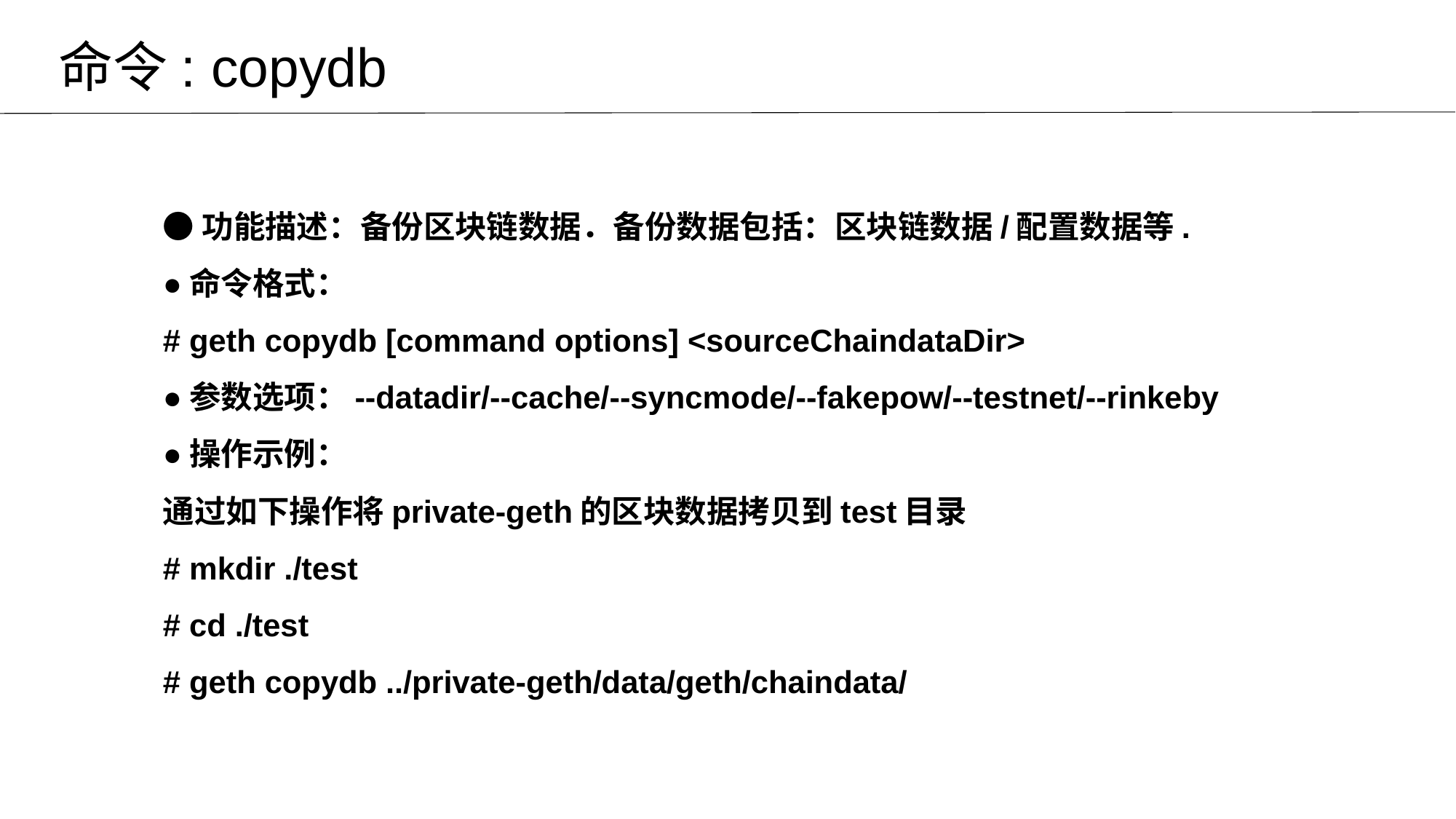

命令: copydb
# ●功能描述：备份区块链数据．备份数据包括：区块链数据/配置数据等. ●命令格式： # geth copydb [command options] <sourceChaindataDir> ●参数选项：--datadir/--cache/--syncmode/--fakepow/--testnet/--rinkeby ●操作示例： 通过如下操作将private-geth的区块数据拷贝到test目录 # mkdir ./test # cd ./test # geth copydb ../private-geth/data/geth/chaindata/